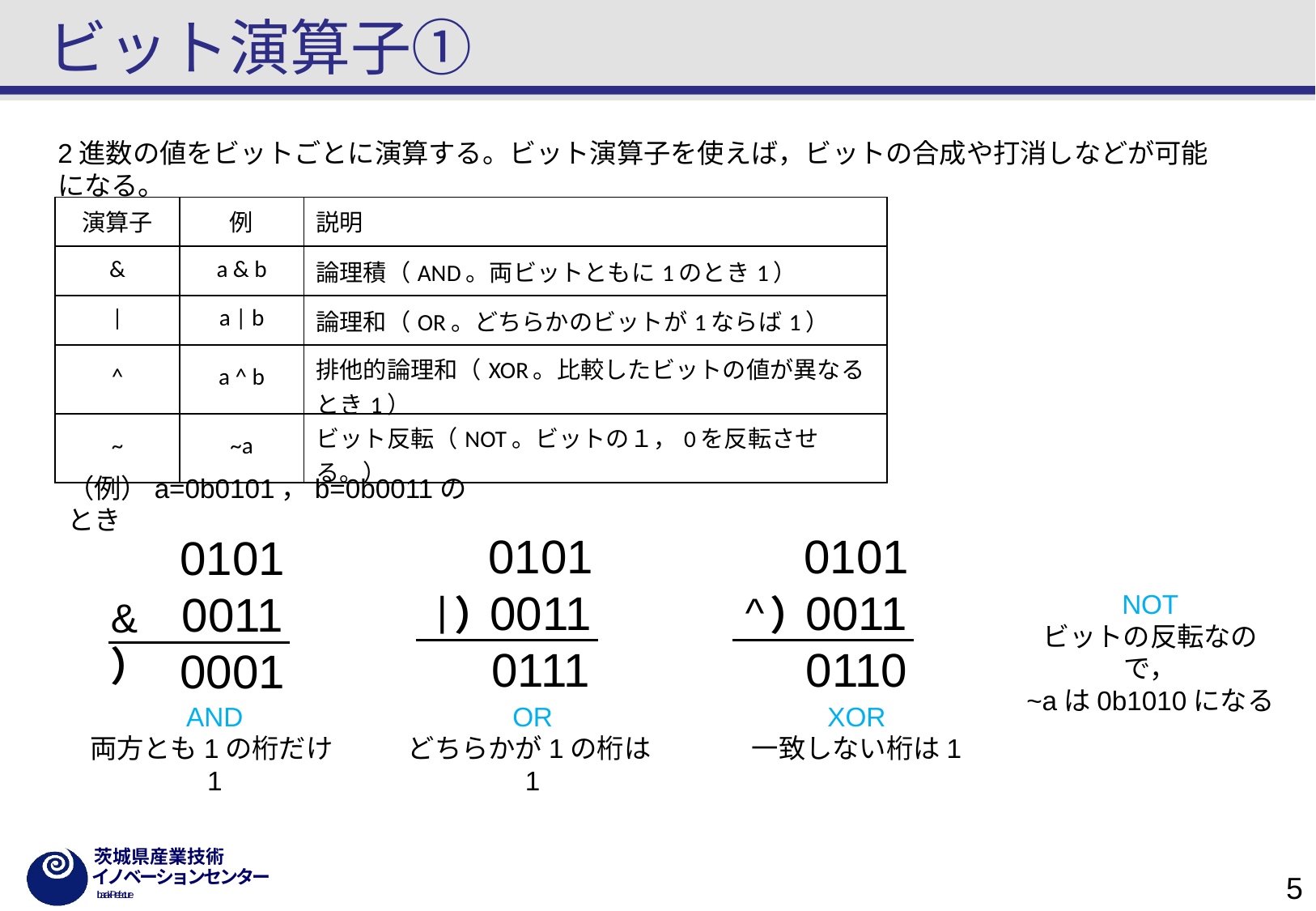

# ビット演算子①
2進数の値をビットごとに演算する。ビット演算子を使えば，ビットの合成や打消しなどが可能になる。
| 演算子 | 例 | 説明 |
| --- | --- | --- |
| & | a & b | 論理積（AND。両ビットともに1のとき1） |
| | | a | b | 論理和（OR。どちらかのビットが1ならば1） |
| ^ | a ^ b | 排他的論理和（XOR。比較したビットの値が異なるとき1） |
| ~ | ~a | ビット反転（NOT。ビットの１，0を反転させる。） |
（例）a=0b0101，b=0b0011のとき
0101
0011
0111
）
|
0101
0011
0110
）
^
0101
0011
0001
&）
NOT
ビットの反転なので，
~aは0b1010になる
AND
両方とも1の桁だけ1
OR
どちらかが1の桁は1
XOR
一致しない桁は1
5